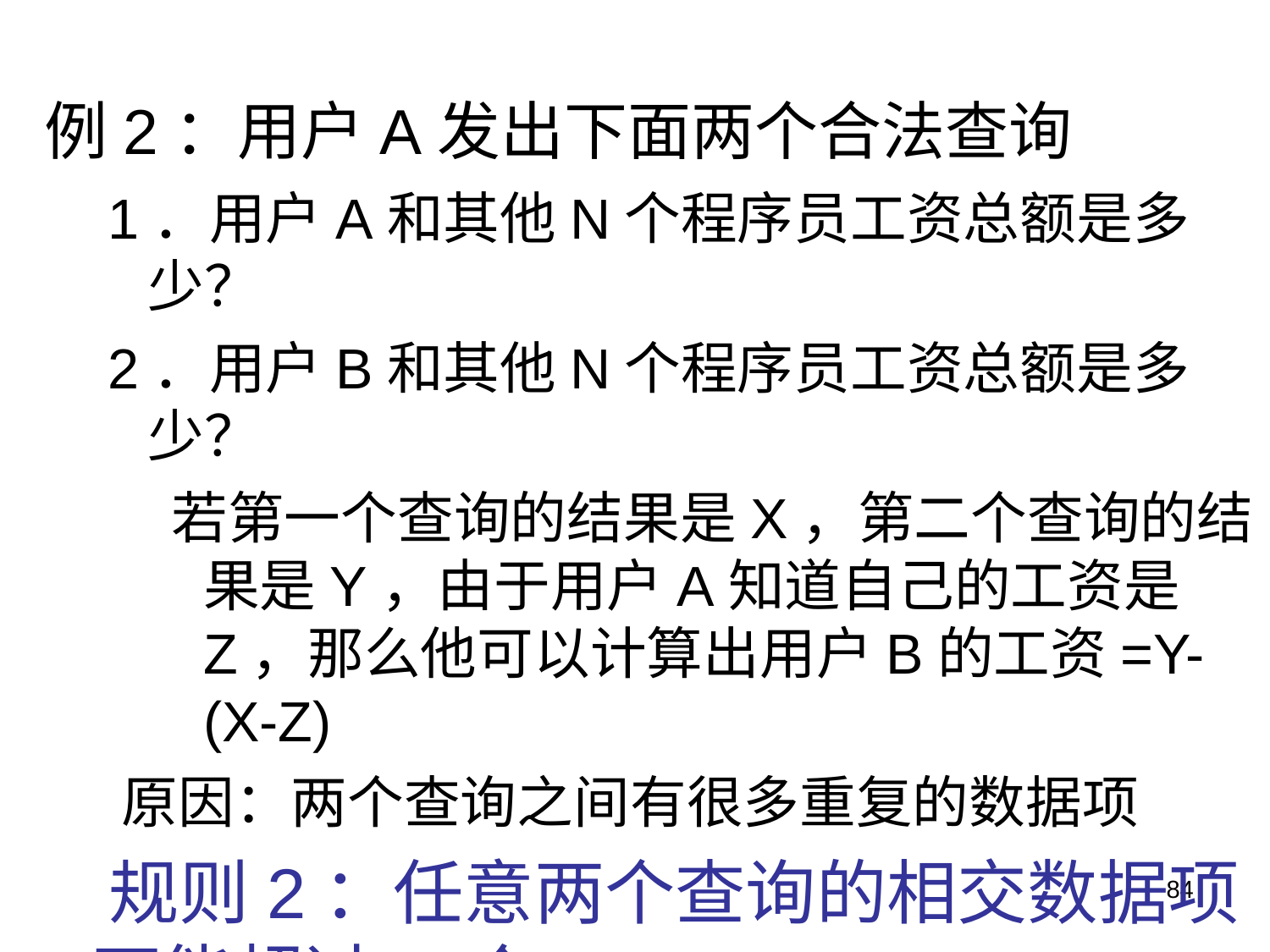

例2：用户A发出下面两个合法查询
1．用户A和其他N个程序员工资总额是多少？
2．用户B和其他N个程序员工资总额是多少？
若第一个查询的结果是X，第二个查询的结果是Y，由于用户A知道自己的工资是Z，那么他可以计算出用户B的工资=Y-(X-Z)
     原因：两个查询之间有很多重复的数据项
   规则2：任意两个查询的相交数据项不能超过M个
84